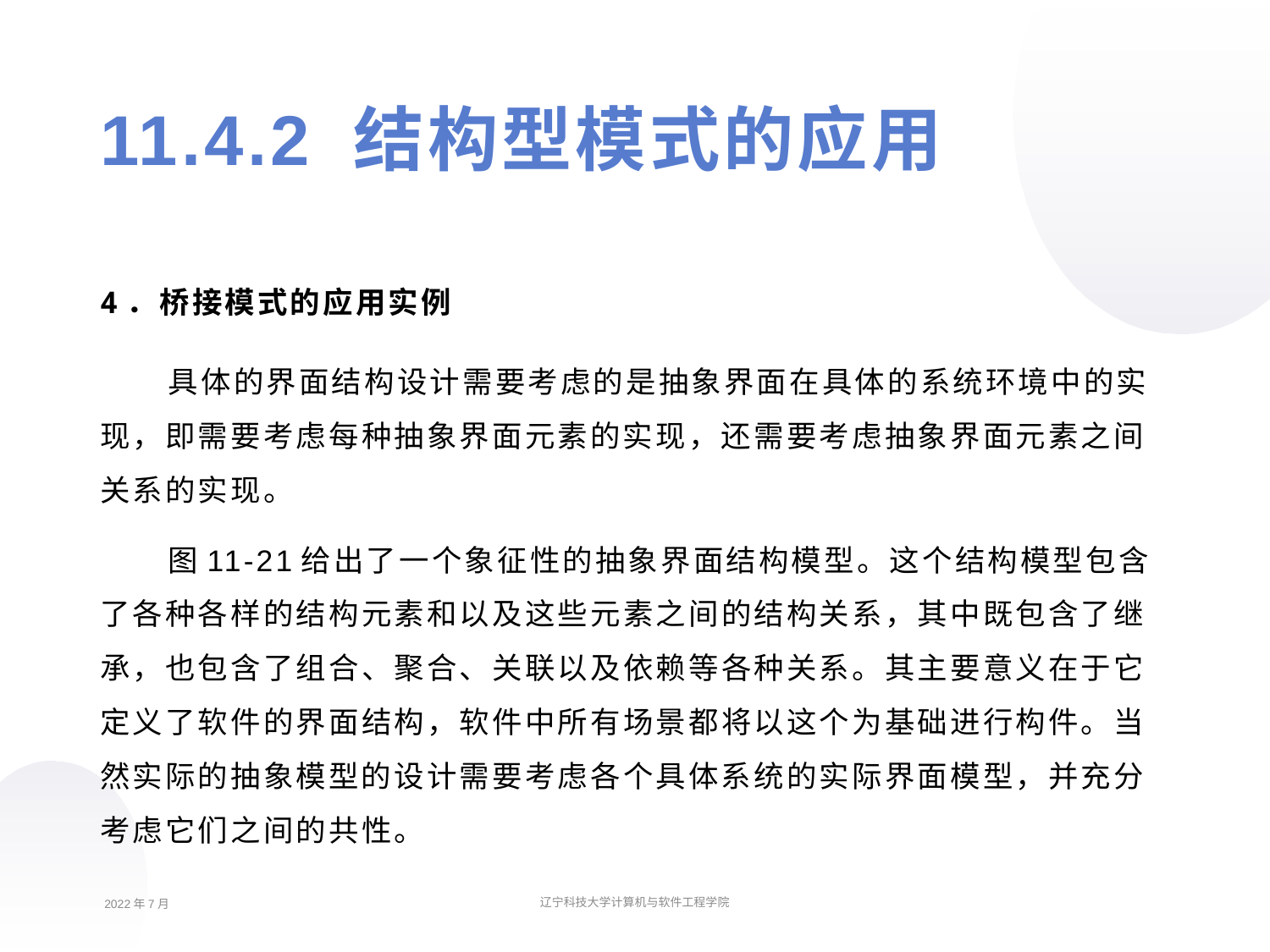

11.4.2 结构型模式的应用
4．桥接模式的应用实例
具体的界面结构设计需要考虑的是抽象界面在具体的系统环境中的实现，即需要考虑每种抽象界面元素的实现，还需要考虑抽象界面元素之间关系的实现。
图11-21给出了一个象征性的抽象界面结构模型。这个结构模型包含了各种各样的结构元素和以及这些元素之间的结构关系，其中既包含了继承，也包含了组合、聚合、关联以及依赖等各种关系。其主要意义在于它定义了软件的界面结构，软件中所有场景都将以这个为基础进行构件。当然实际的抽象模型的设计需要考虑各个具体系统的实际界面模型，并充分考虑它们之间的共性。

2022年7月
辽宁科技大学计算机与软件工程学院
101